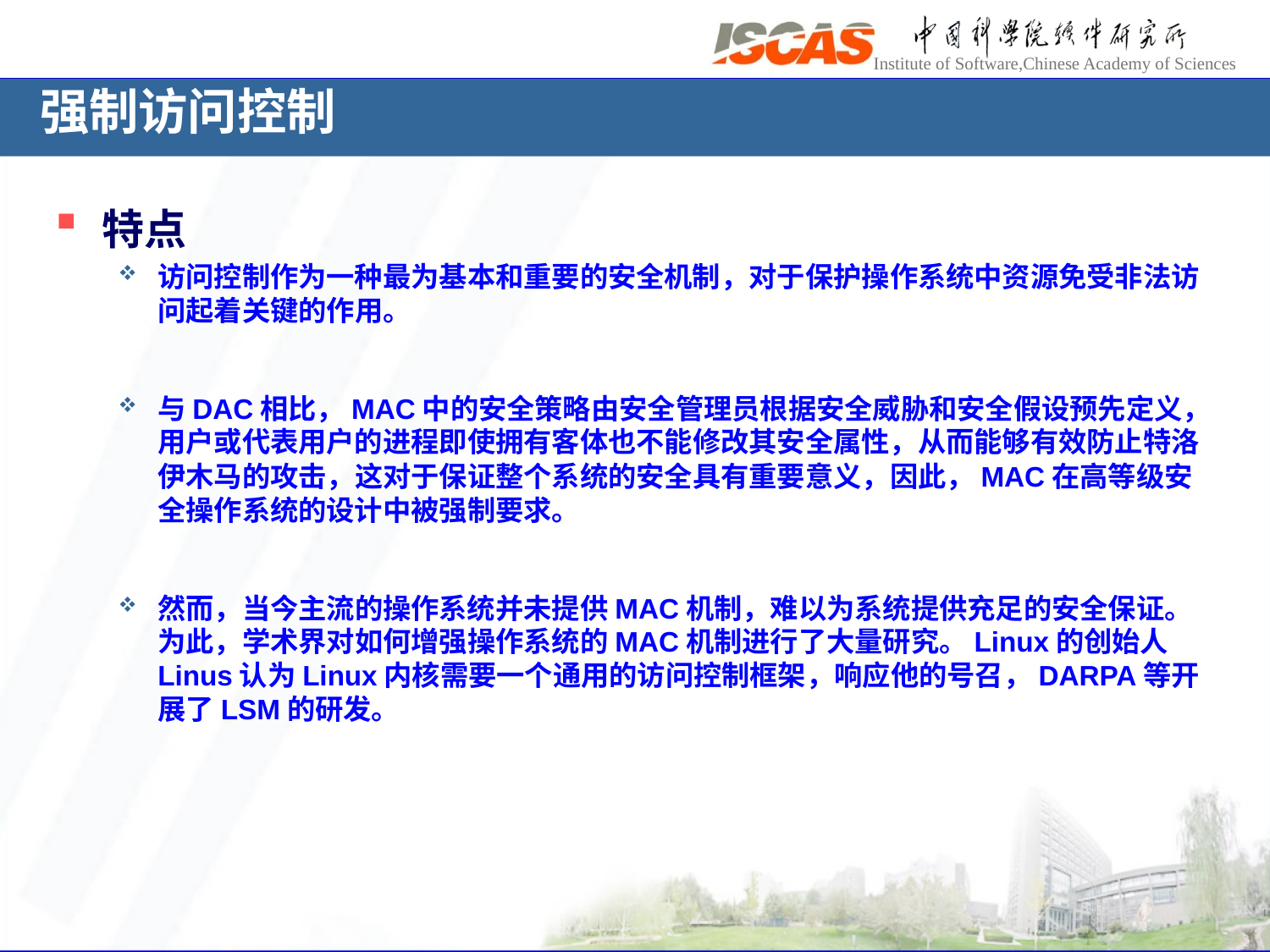

# 强制访问控制
特点
访问控制作为一种最为基本和重要的安全机制，对于保护操作系统中资源免受非法访问起着关键的作用。

与DAC相比，MAC中的安全策略由安全管理员根据安全威胁和安全假设预先定义，用户或代表用户的进程即使拥有客体也不能修改其安全属性，从而能够有效防止特洛伊木马的攻击，这对于保证整个系统的安全具有重要意义，因此，MAC在高等级安全操作系统的设计中被强制要求。

然而，当今主流的操作系统并未提供MAC机制，难以为系统提供充足的安全保证。为此，学术界对如何增强操作系统的MAC机制进行了大量研究。Linux的创始人Linus认为Linux内核需要一个通用的访问控制框架，响应他的号召，DARPA等开展了LSM的研发。